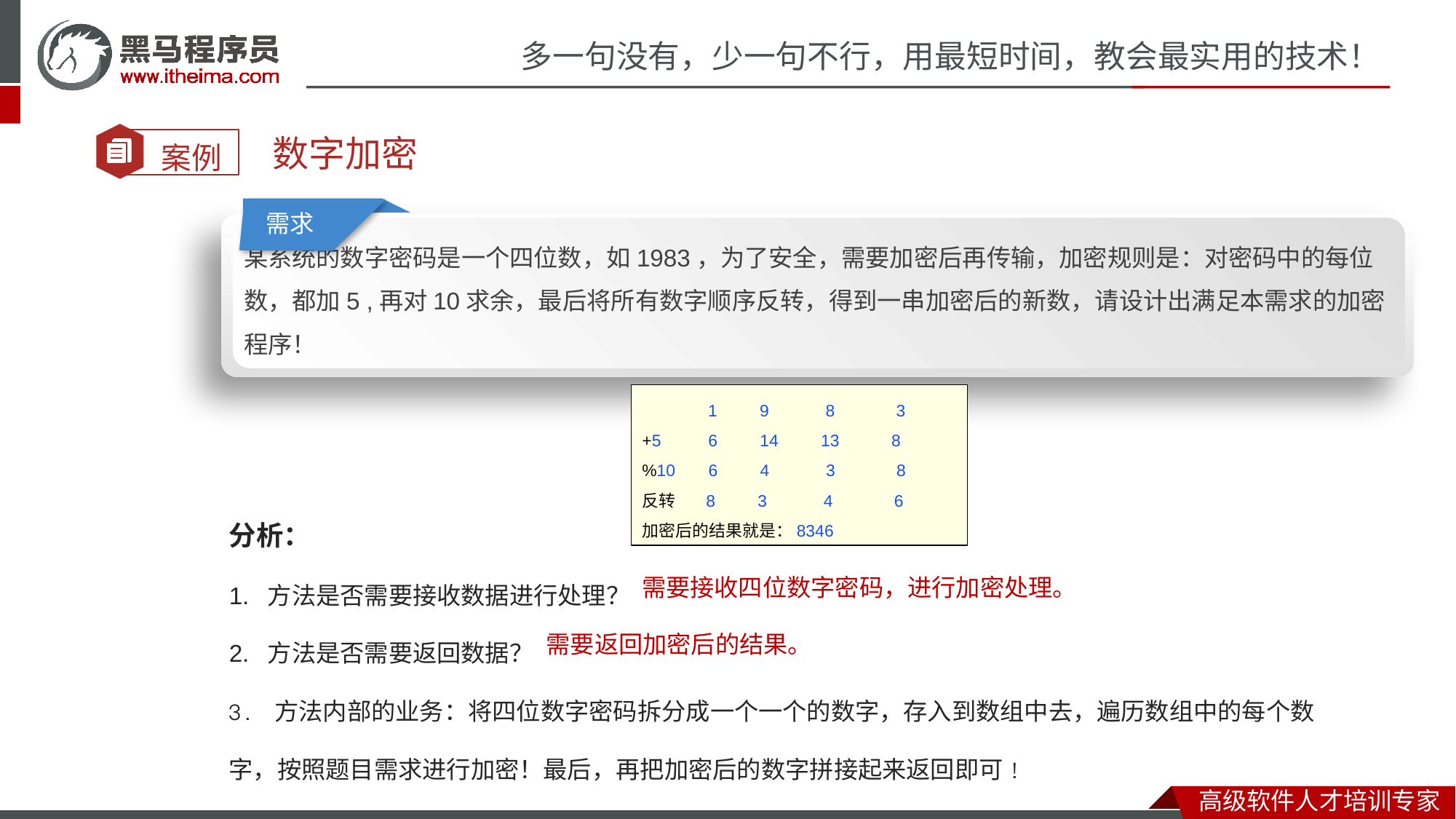

数字加密

需求

某系统的数字密码是一个四位数，如1983，为了安全，需要加密后再传输，加密规则是：对密码中的每位数，都加5 ,再对10求余，最后将所有数字顺序反转，得到一串加密后的新数，请设计出满足本需求的加密程序！
              1         9            8             3
+5          6         14         13           8
%10       6         4            3             8
反转       8         3            4             6
加密后的结果就是：8346
分析：
 方法是否需要接收数据进行处理？
 方法是否需要返回数据？
3. 方法内部的业务：将四位数字密码拆分成一个一个的数字，存入到数组中去，遍历数组中的每个数字，按照题目需求进行加密！最后，再把加密后的数字拼接起来返回即可!
需要接收四位数字密码，进行加密处理。
需要返回加密后的结果。